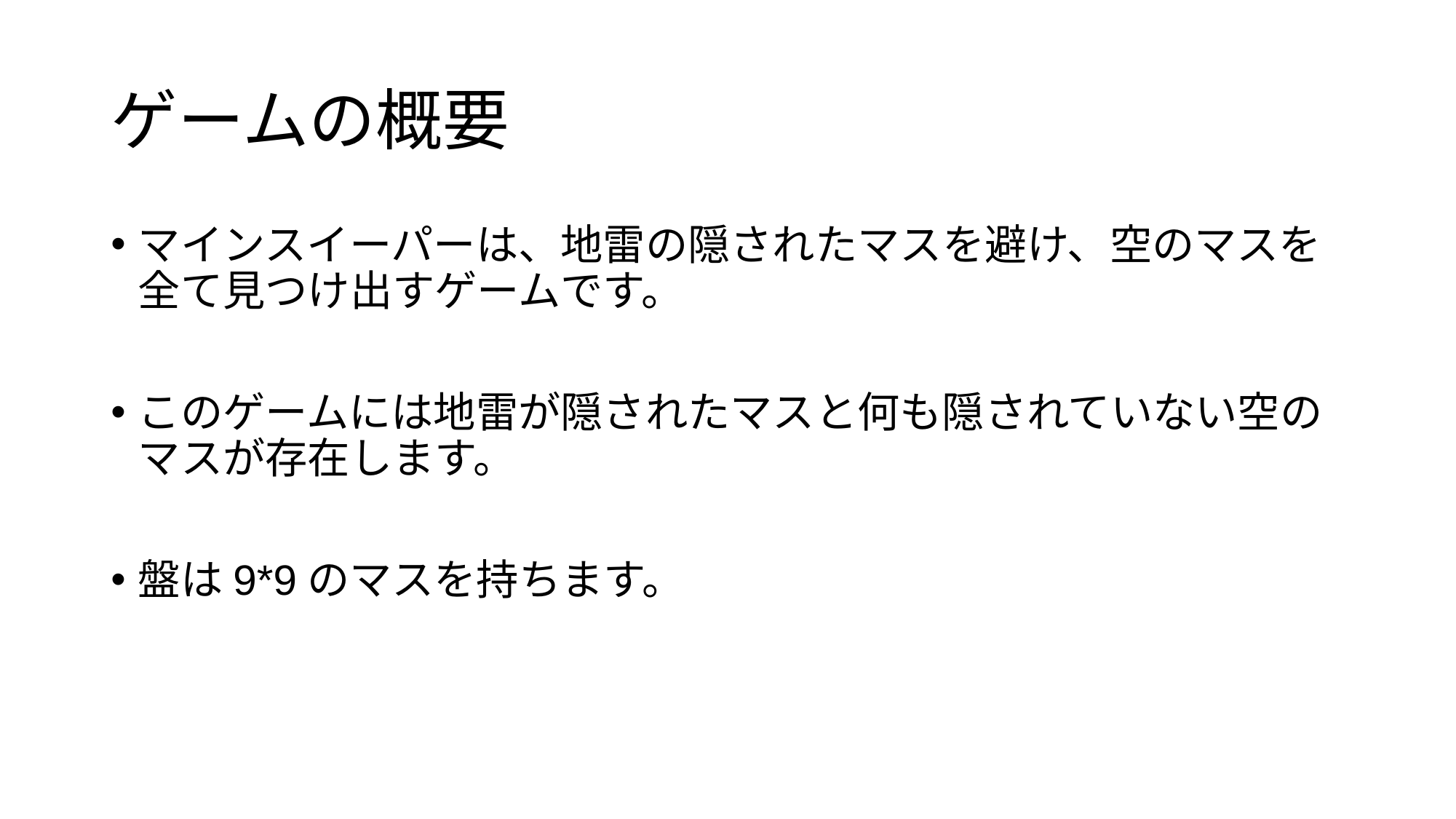

# ゲームの概要
マインスイーパーは、地雷の隠されたマスを避け、空のマスを全て見つけ出すゲームです。

このゲームには地雷が隠されたマスと何も隠されていない空のマスが存在します。

盤は9*9のマスを持ちます。